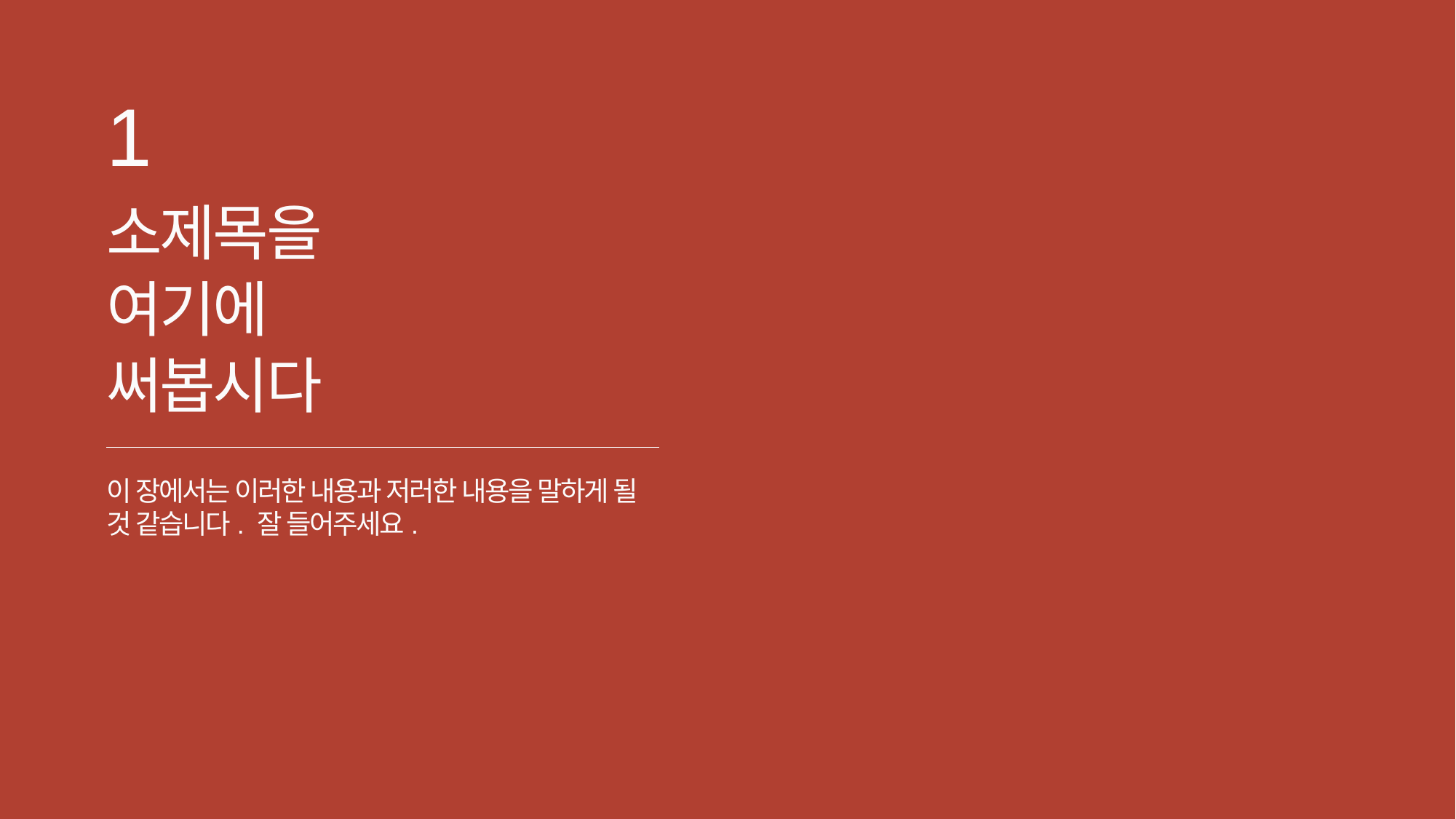

1
소제목을
여기에
써봅시다
이 장에서는 이러한 내용과 저러한 내용을 말하게 될 것 같습니다. 잘 들어주세요.